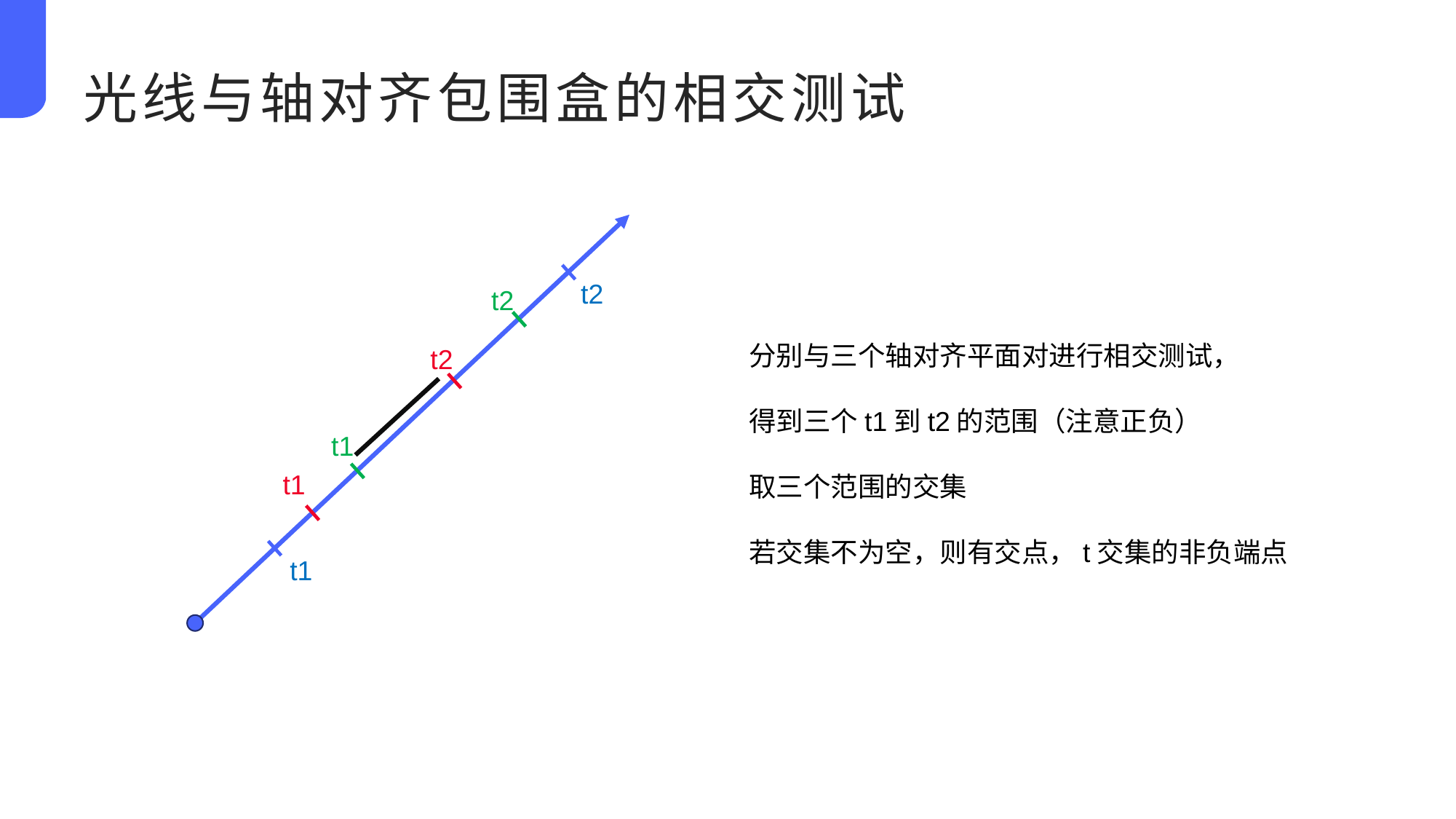

光线与轴对齐包围盒的相交测试
t2
t2
分别与三个轴对齐平面对进行相交测试，
得到三个t1到t2的范围（注意正负）
取三个范围的交集
若交集不为空，则有交点，t交集的非负端点
t2
t1
t1
t1